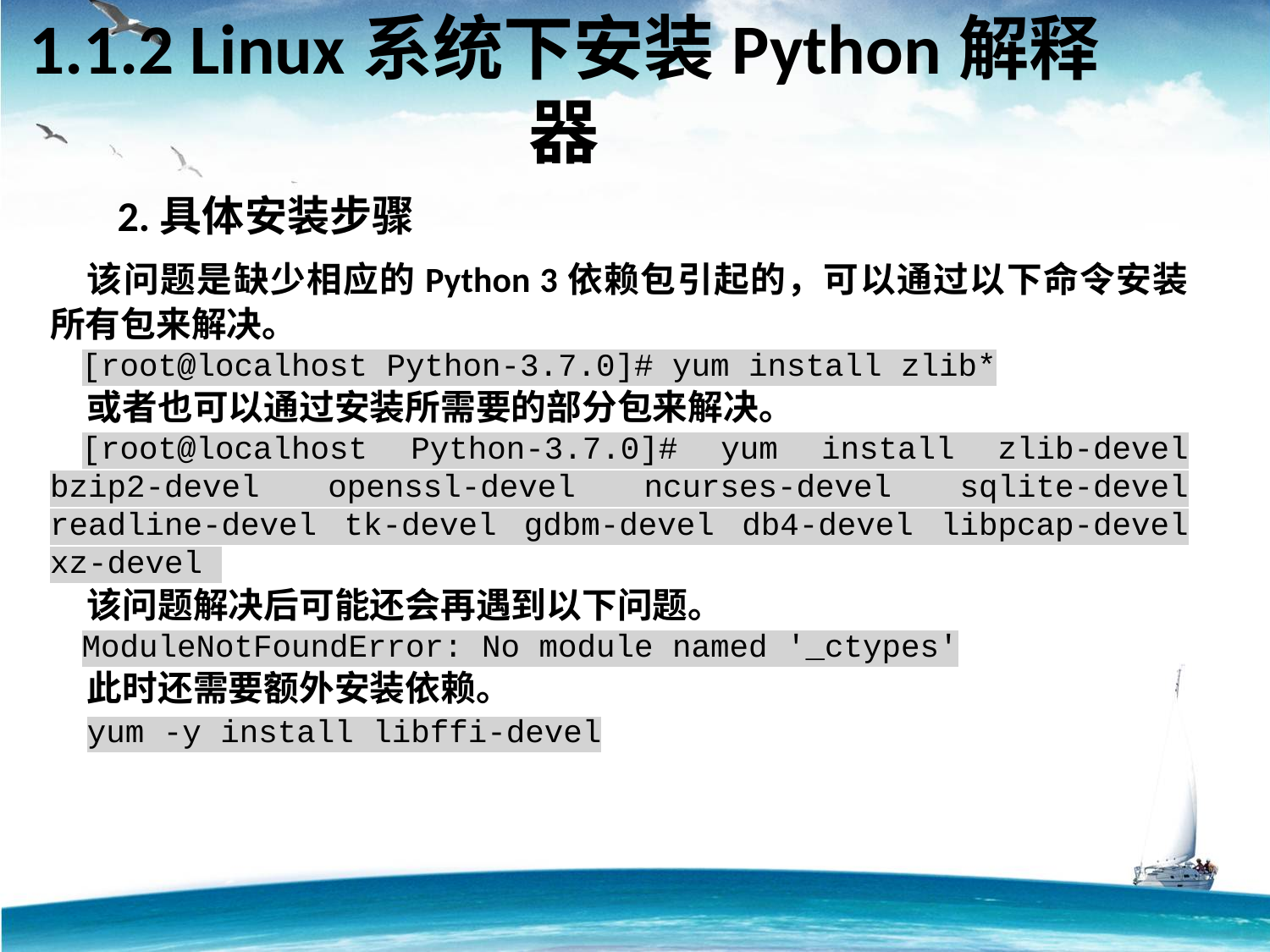

1.1.2 Linux系统下安装Python解释器
2.具体安装步骤
该问题是缺少相应的Python 3依赖包引起的，可以通过以下命令安装所有包来解决。
[root@localhost Python-3.7.0]# yum install zlib*
或者也可以通过安装所需要的部分包来解决。
[root@localhost Python-3.7.0]# yum install zlib-devel bzip2-devel openssl-devel ncurses-devel sqlite-devel readline-devel tk-devel gdbm-devel db4-devel libpcap-devel xz-devel
该问题解决后可能还会再遇到以下问题。
ModuleNotFoundError: No module named '_ctypes'
此时还需要额外安装依赖。
yum -y install libffi-devel